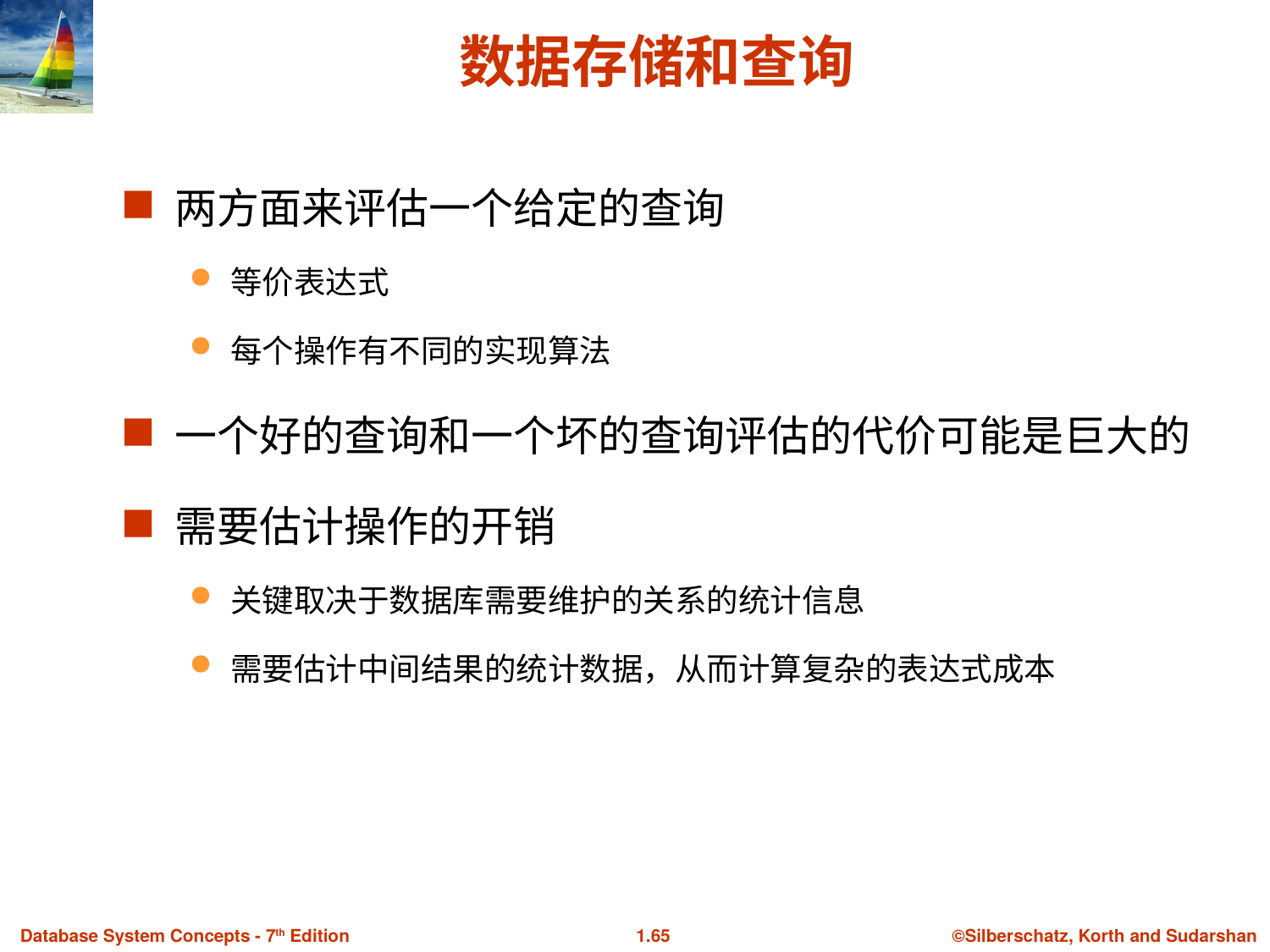

数据存储和查询
两方面来评估一个给定的查询
等价表达式
每个操作有不同的实现算法
一个好的查询和一个坏的查询评估的代价可能是巨大的
需要估计操作的开销
关键取决于数据库需要维护的关系的统计信息
需要估计中间结果的统计数据，从而计算复杂的表达式成本